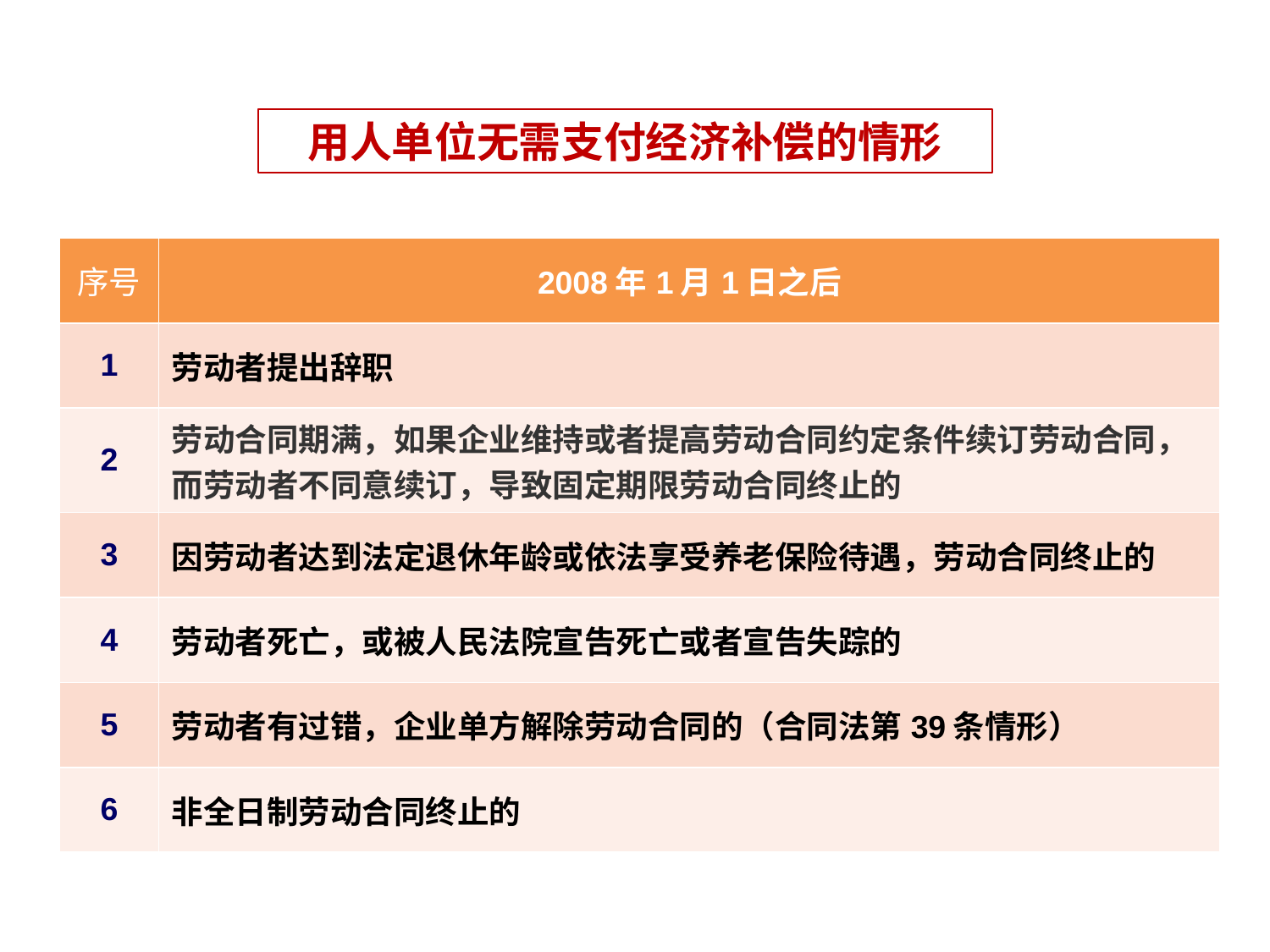

用人单位无需支付经济补偿的情形
| 序号 | 2008年1月1日之后 |
| --- | --- |
| 1 | 劳动者提出辞职 |
| 2 | 劳动合同期满，如果企业维持或者提高劳动合同约定条件续订劳动合同，而劳动者不同意续订，导致固定期限劳动合同终止的 |
| 3 | 因劳动者达到法定退休年龄或依法享受养老保险待遇，劳动合同终止的 |
| 4 | 劳动者死亡，或被人民法院宣告死亡或者宣告失踪的 |
| 5 | 劳动者有过错，企业单方解除劳动合同的（合同法第39条情形） |
| 6 | 非全日制劳动合同终止的 |